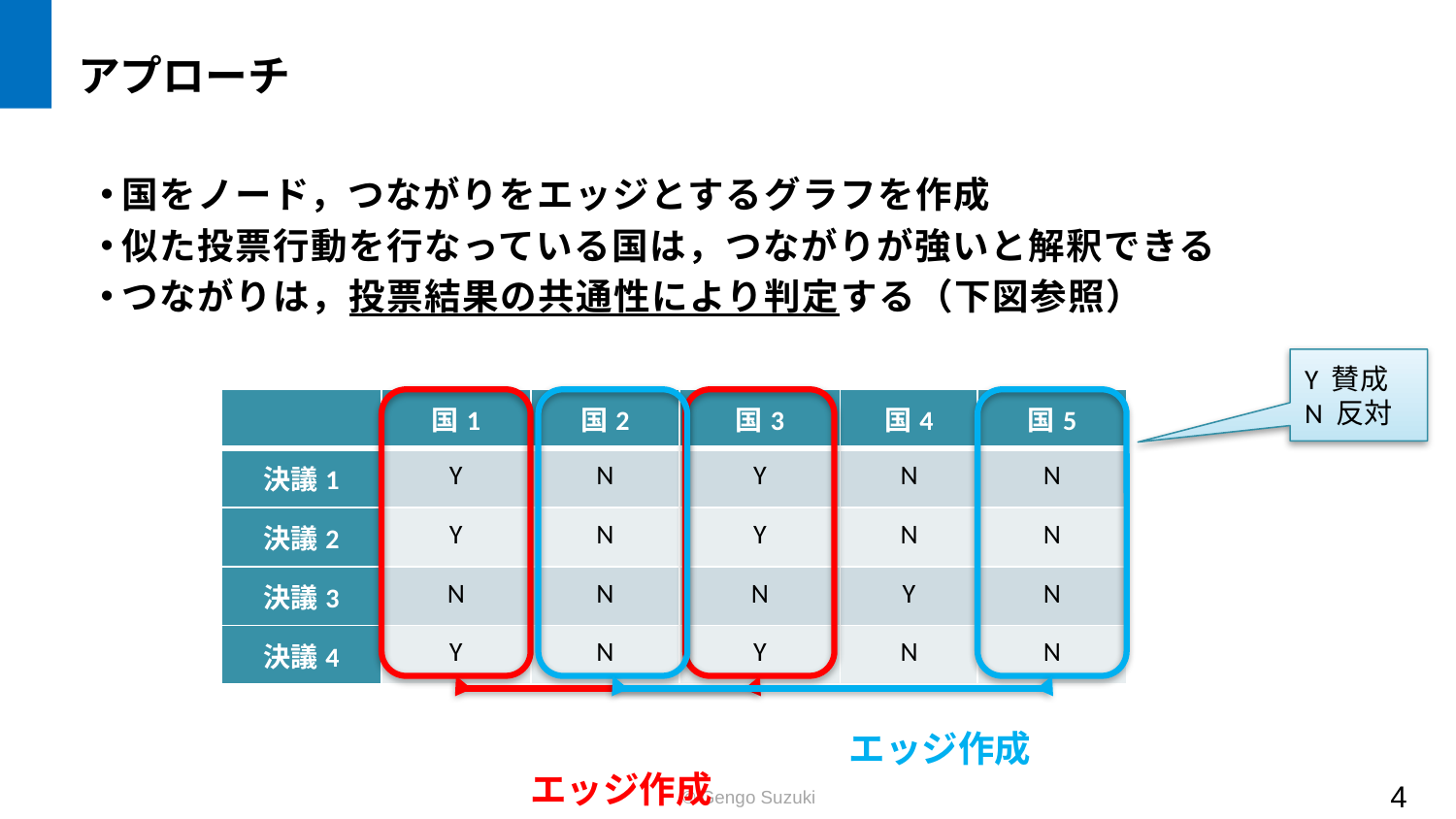

# アプローチ
国をノード，つながりをエッジとするグラフを作成
似た投票行動を行なっている国は，つながりが強いと解釈できる
つながりは，投票結果の共通性により判定する（下図参照）
Y 賛成
N 反対
|  | 国1 | 国2 | 国3 | 国4 | 国5 |
| --- | --- | --- | --- | --- | --- |
| 決議1 | Y | N | Y | N | N |
| 決議2 | Y | N | Y | N | N |
| 決議3 | N | N | N | Y | N |
| 決議4 | Y | N | Y | N | N |

エッジ作成
エッジ作成